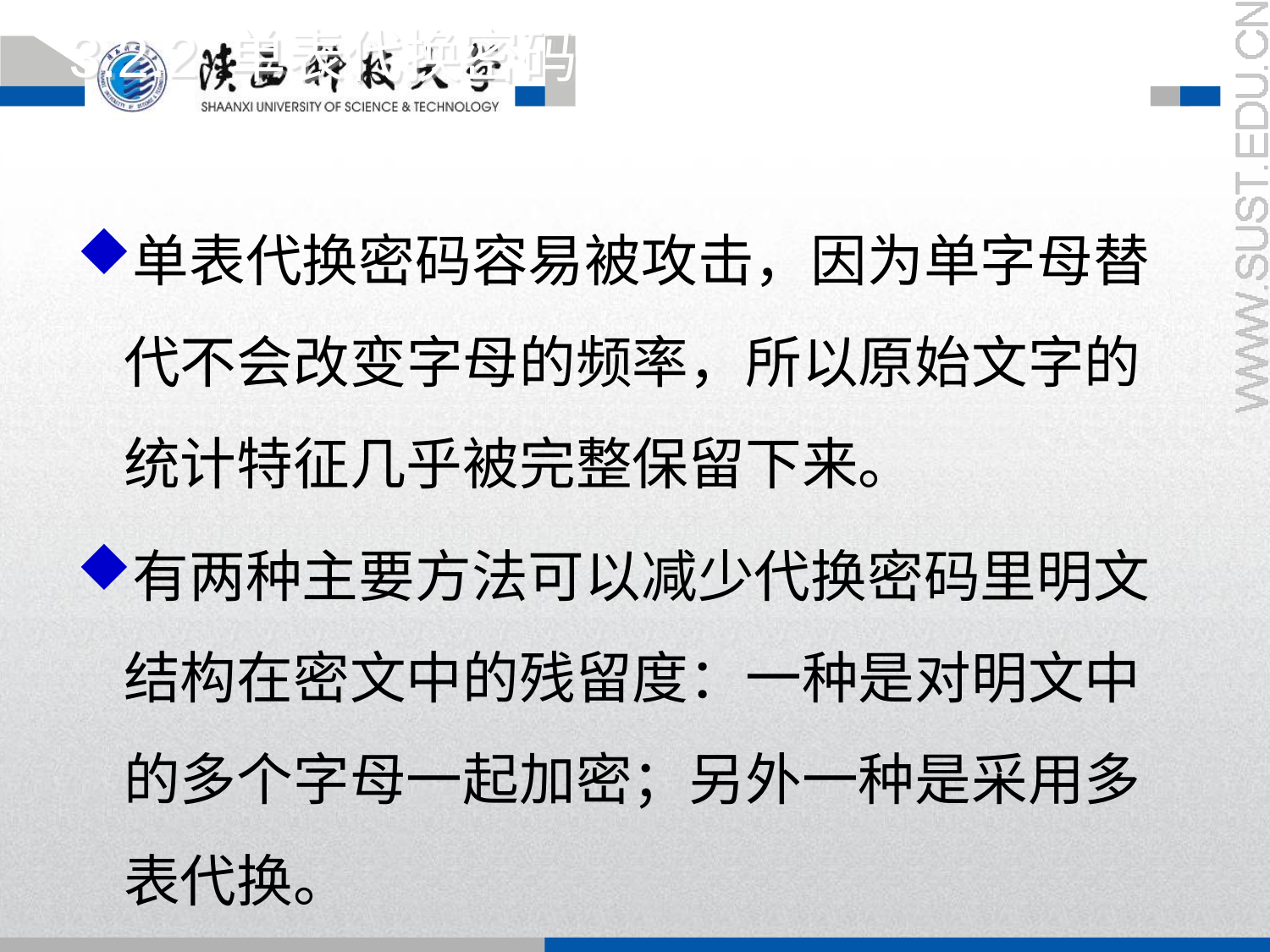

3.2.2 单表代换密码
单表代换密码容易被攻击，因为单字母替代不会改变字母的频率，所以原始文字的统计特征几乎被完整保留下来。
有两种主要方法可以减少代换密码里明文结构在密文中的残留度：一种是对明文中的多个字母一起加密；另外一种是采用多表代换。